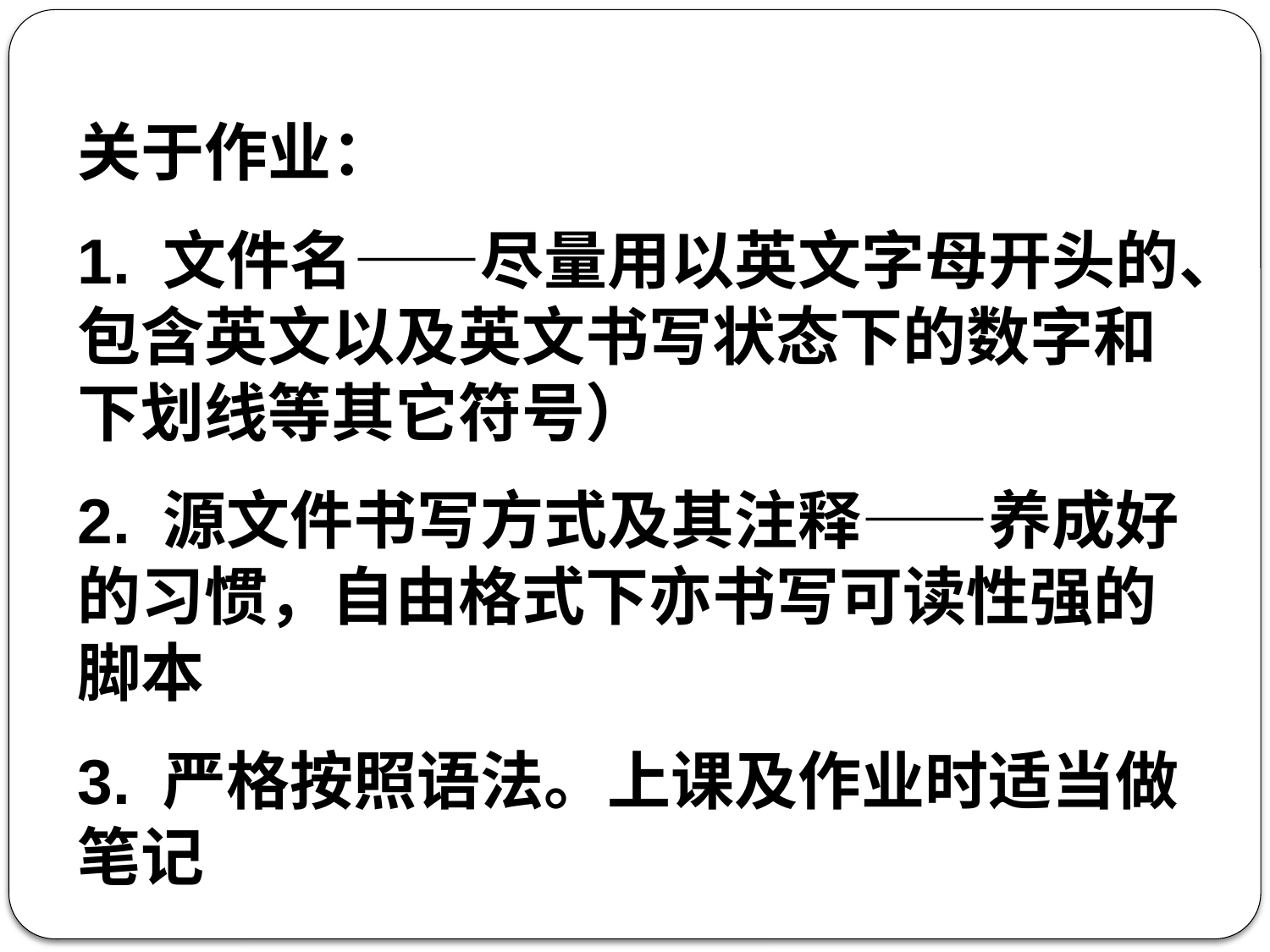

关于作业：
1. 文件名——尽量用以英文字母开头的、包含英文以及英文书写状态下的数字和下划线等其它符号）
2. 源文件书写方式及其注释——养成好的习惯，自由格式下亦书写可读性强的脚本
3. 严格按照语法。上课及作业时适当做笔记